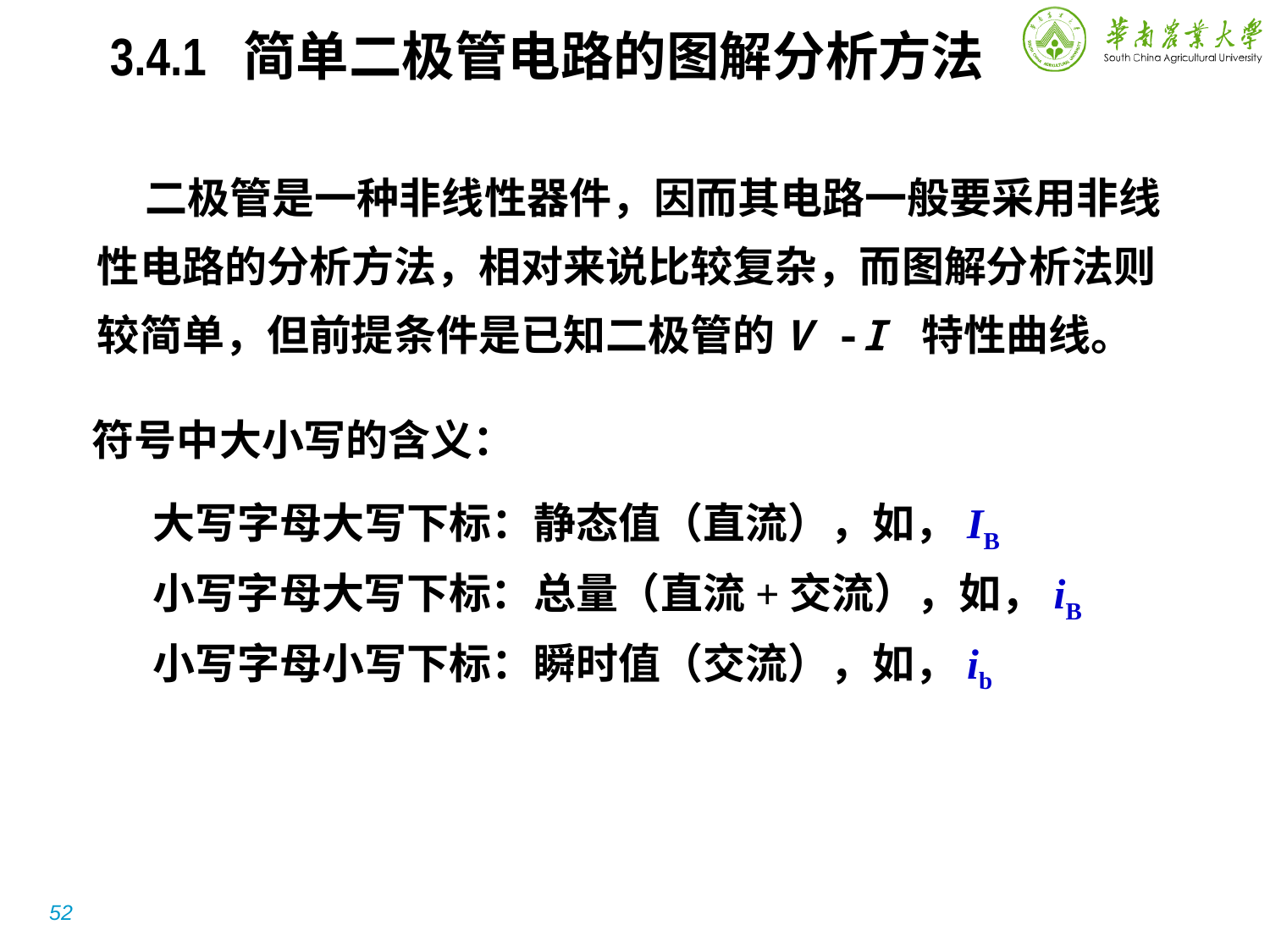

# 3.4.1  简单二极管电路的图解分析方法
    二极管是一种非线性器件，因而其电路一般要采用非线性电路的分析方法，相对来说比较复杂，而图解分析法则较简单，但前提条件是已知二极管的V -I 特性曲线。
符号中大小写的含义：
大写字母大写下标：静态值（直流），如，IB
小写字母大写下标：总量（直流+交流），如，iB
小写字母小写下标：瞬时值（交流），如，ib